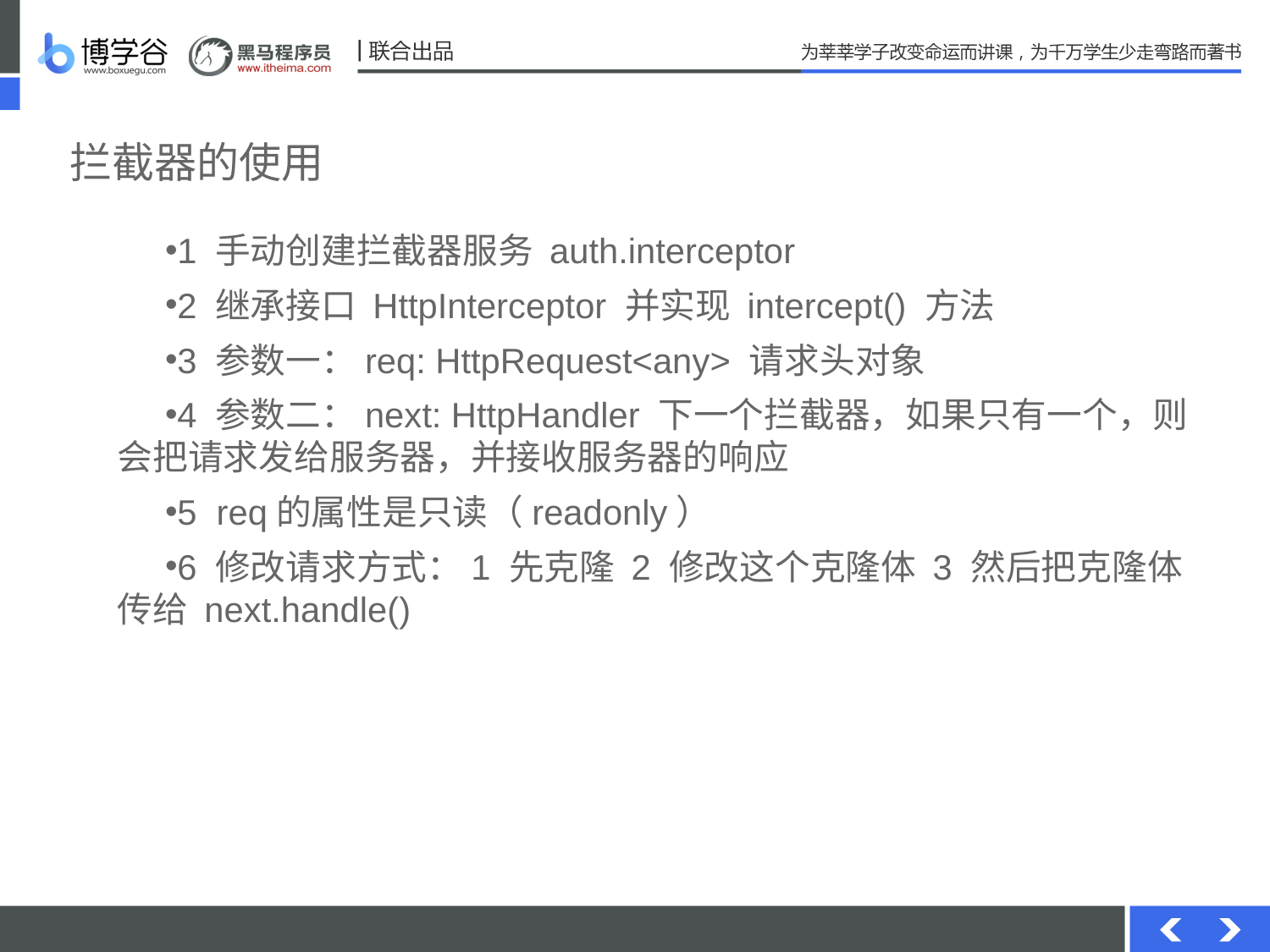

# 拦截器的使用
1 手动创建拦截器服务 auth.interceptor
2 继承接口 HttpInterceptor 并实现 intercept() 方法
3 参数一：req: HttpRequest<any> 请求头对象
4 参数二：next: HttpHandler 下一个拦截器，如果只有一个，则会把请求发给服务器，并接收服务器的响应
5  req的属性是只读（readonly）
6 修改请求方式：1 先克隆 2 修改这个克隆体 3 然后把克隆体传给 next.handle()